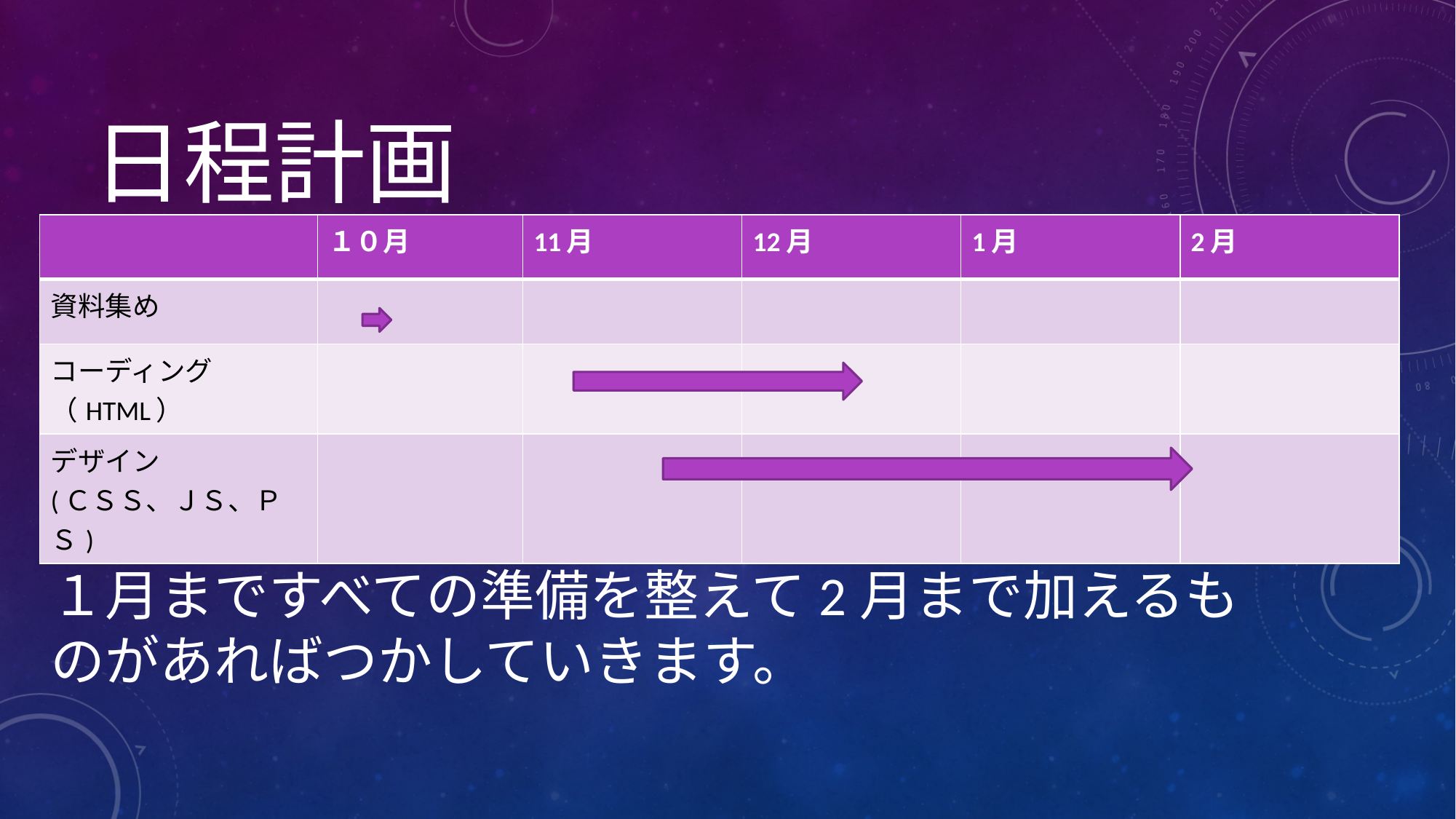

# 日程計画
|  | １０月 | 11月 | 12月 | 1月 | 2月 |
| --- | --- | --- | --- | --- | --- |
| 資料集め |  |  |  |  |  |
| コーディング（HTML） |  |  |  |  |  |
| デザイン (ＣＳＳ、ＪＳ、ＰＳ) |  |  |  |  |  |

１月まですべての準備を整えて2月まで加えるものがあればつかしていきます。